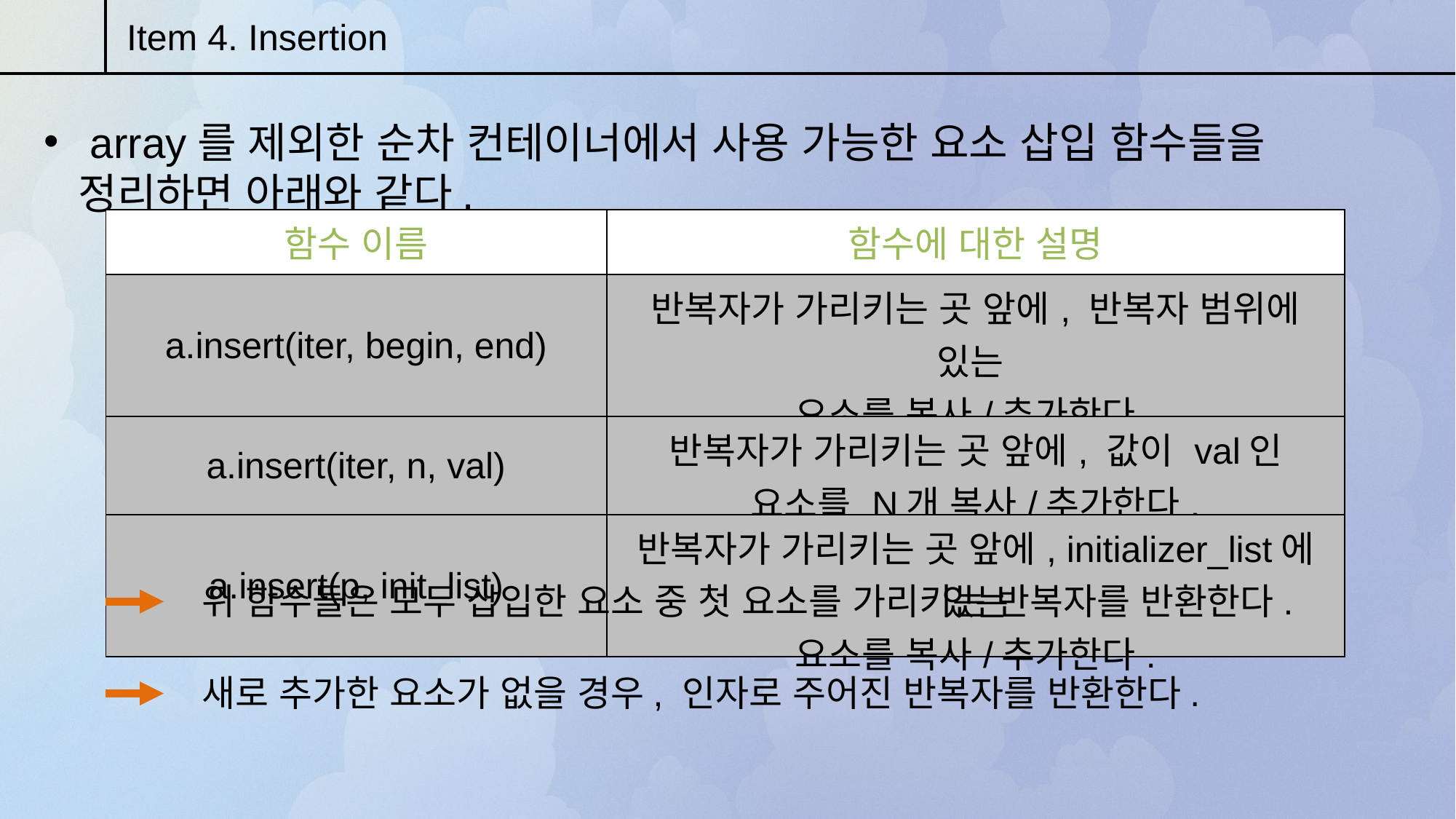

Item 4. Insertion
 array를 제외한 순차 컨테이너에서 사용 가능한 요소 삽입 함수들을 정리하면 아래와 같다.
| 함수 이름 | 함수에 대한 설명 |
| --- | --- |
| a.insert(iter, begin, end) | 반복자가 가리키는 곳 앞에, 반복자 범위에 있는 요소를 복사/추가한다. |
| a.insert(iter, n, val) | 반복자가 가리키는 곳 앞에, 값이 val인 요소를 N개 복사/추가한다. |
| a.insert(p, init\_list) | 반복자가 가리키는 곳 앞에, initializer\_list에 있는 요소를 복사/추가한다. |
위 함수들은 모두 삽입한 요소 중 첫 요소를 가리키는 반복자를 반환한다.
새로 추가한 요소가 없을 경우, 인자로 주어진 반복자를 반환한다.